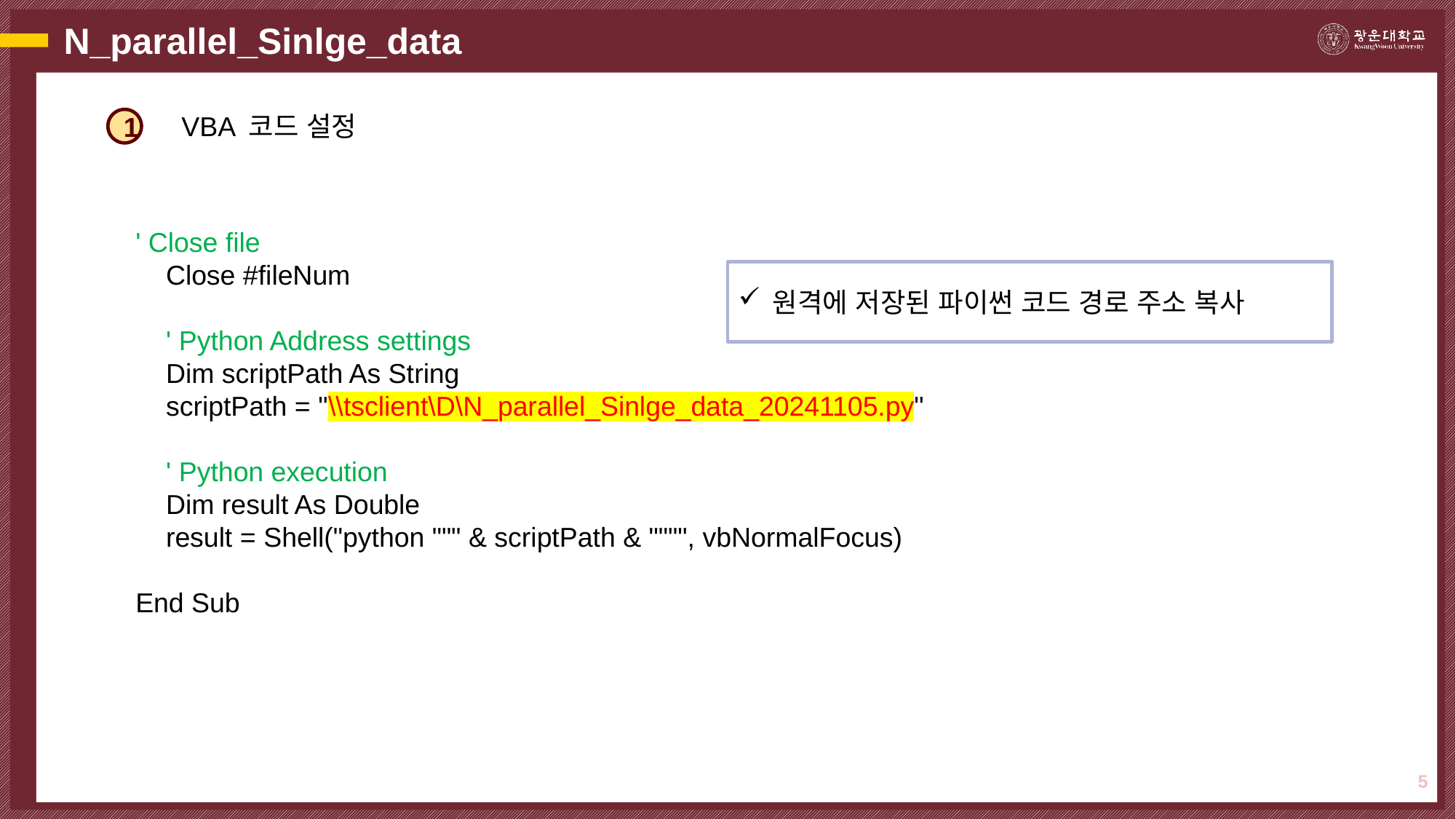

# N_parallel_Sinlge_data
VBA 코드 설정
1
' Close file
    Close #fileNum

    ' Python Address settings
    Dim scriptPath As String
    scriptPath = "\\tsclient\D\N_parallel_Sinlge_data_20241105.py"

    ' Python execution
    Dim result As Double
    result = Shell("python """ & scriptPath & """", vbNormalFocus)

End Sub

원격에 저장된 파이썬 코드 경로 주소 복사

5